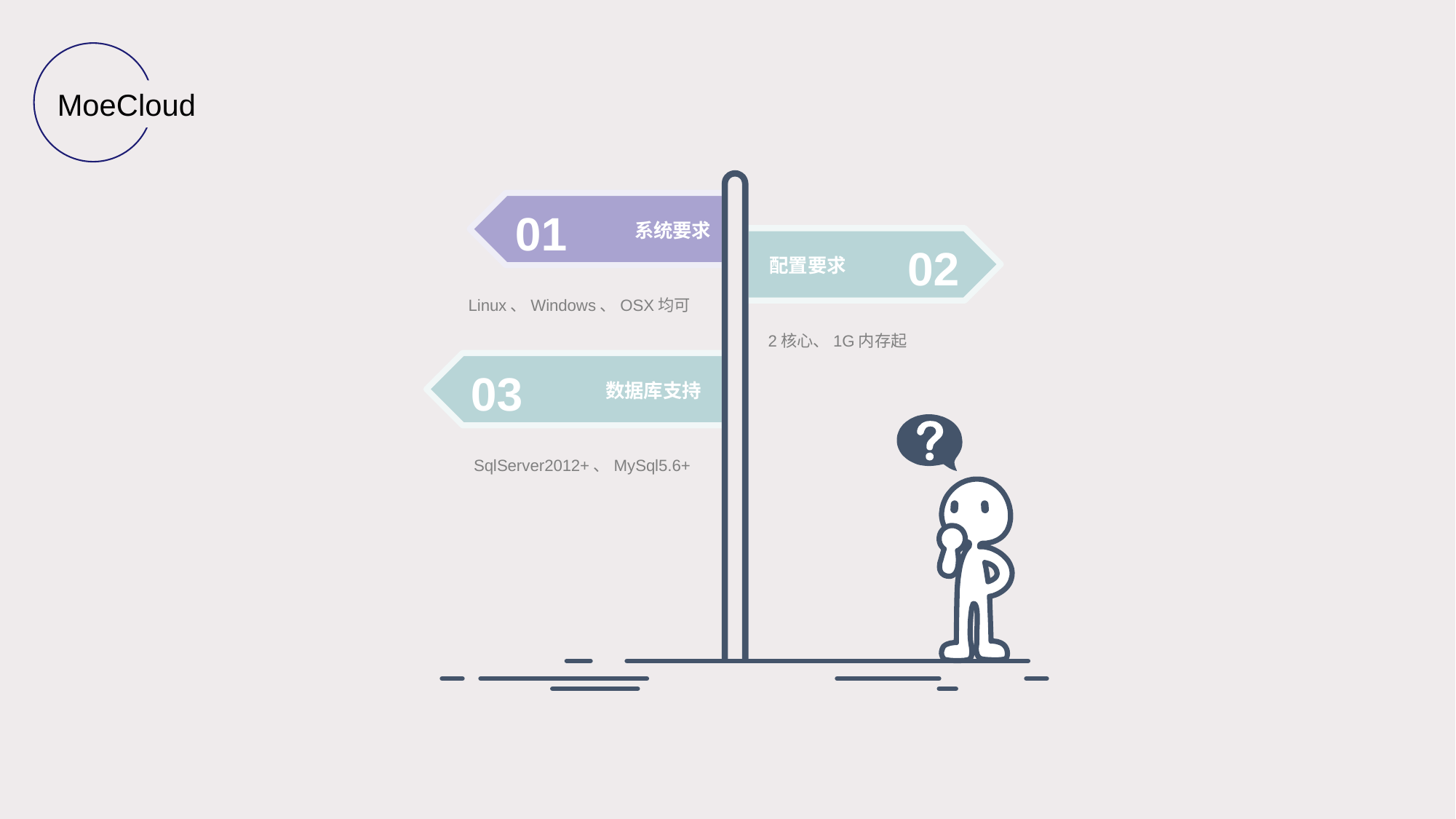

01
系统要求

02
配置要求
Linux、Windows、OSX均可
2核心、1G内存起

03
数据库支持

SqlServer2012+、MySql5.6+